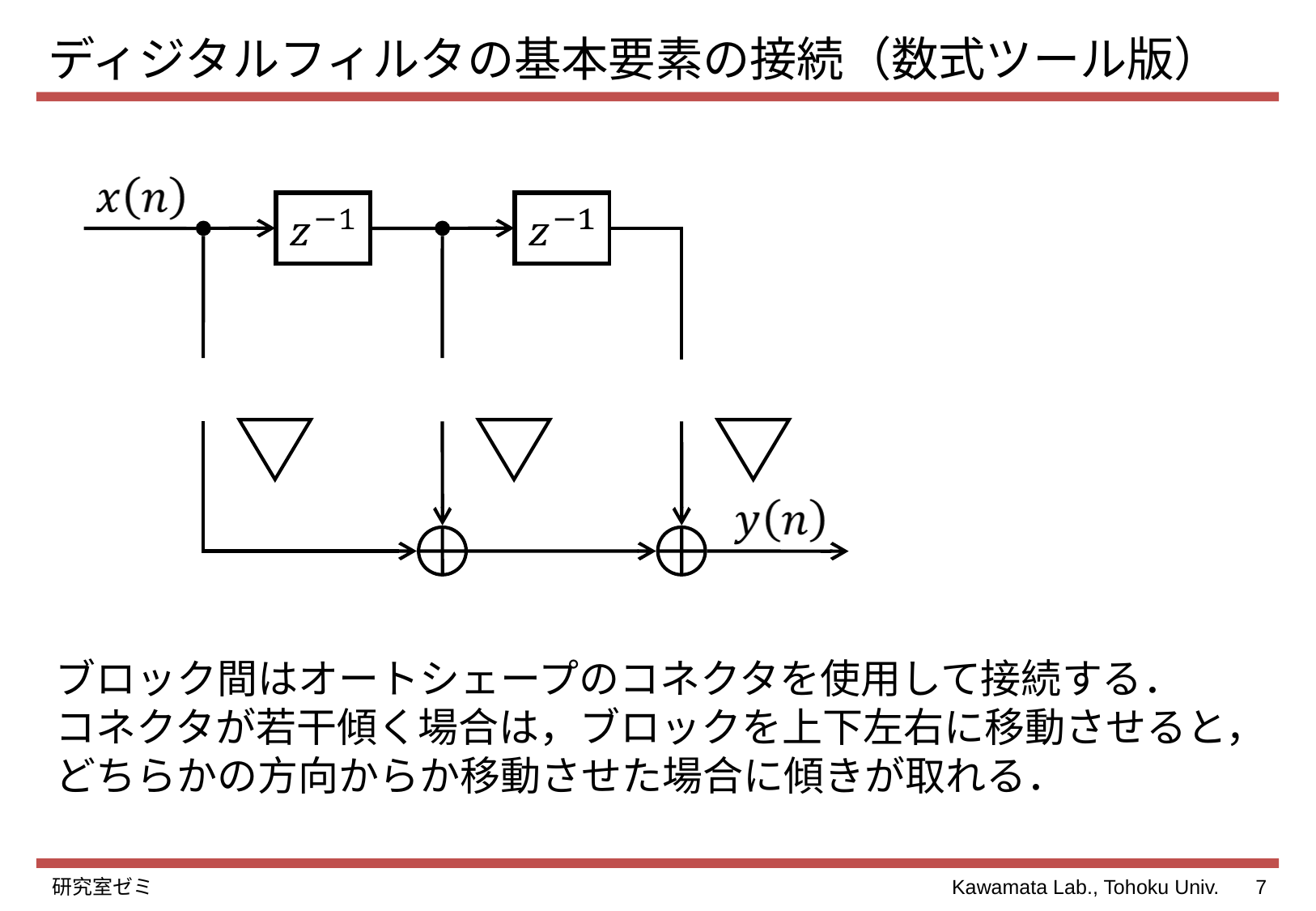

ディジタルフィルタの基本要素の接続（数式ツール版）

ブロック間はオートシェープのコネクタを使用して接続する．
コネクタが若干傾く場合は，ブロックを上下左右に移動させると，
どちらかの方向からか移動させた場合に傾きが取れる．
研究室ゼミ
7